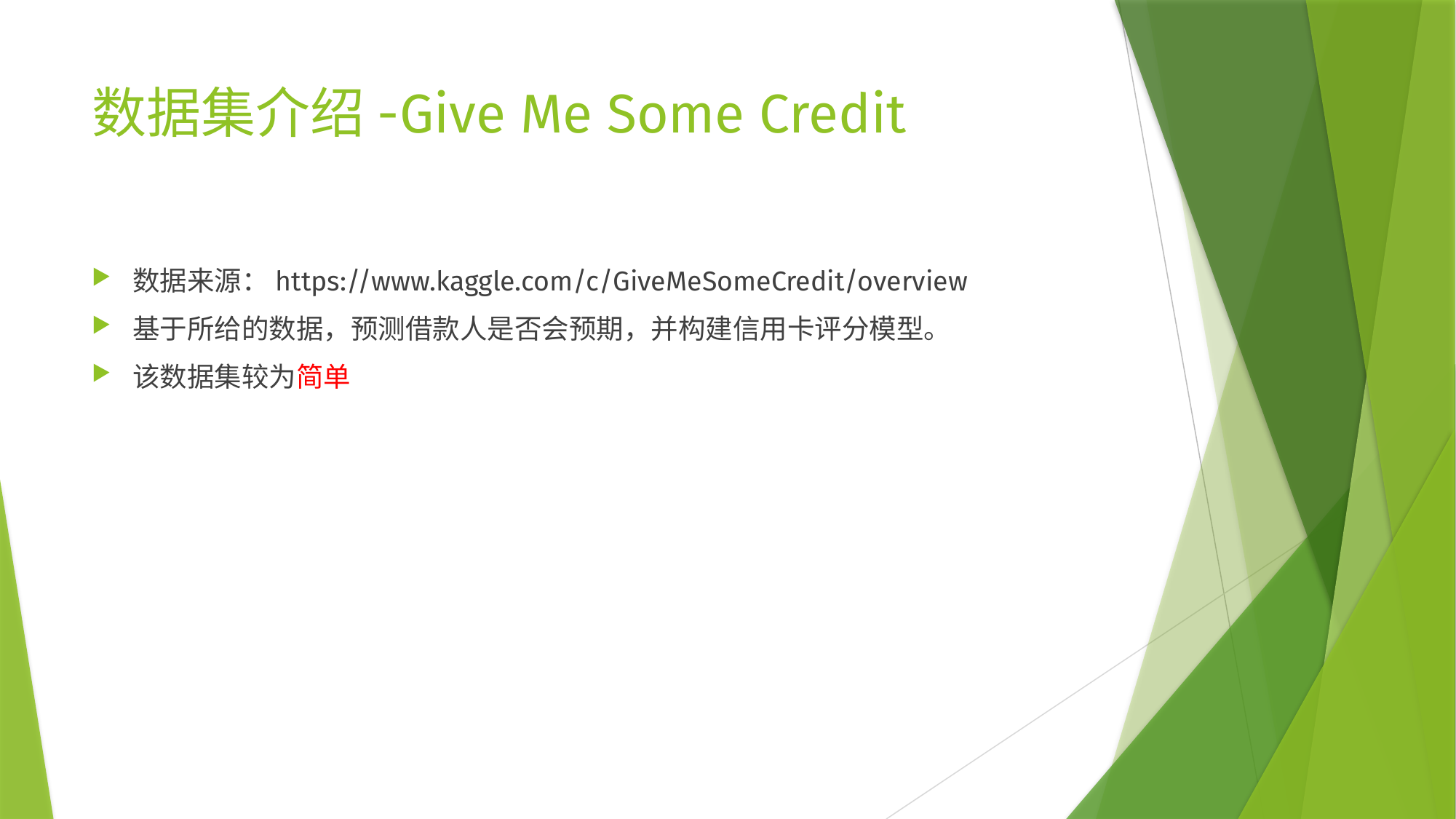

# 数据集介绍-Give Me Some Credit
数据来源：https://www.kaggle.com/c/GiveMeSomeCredit/overview
基于所给的数据，预测借款人是否会预期，并构建信用卡评分模型。
该数据集较为简单